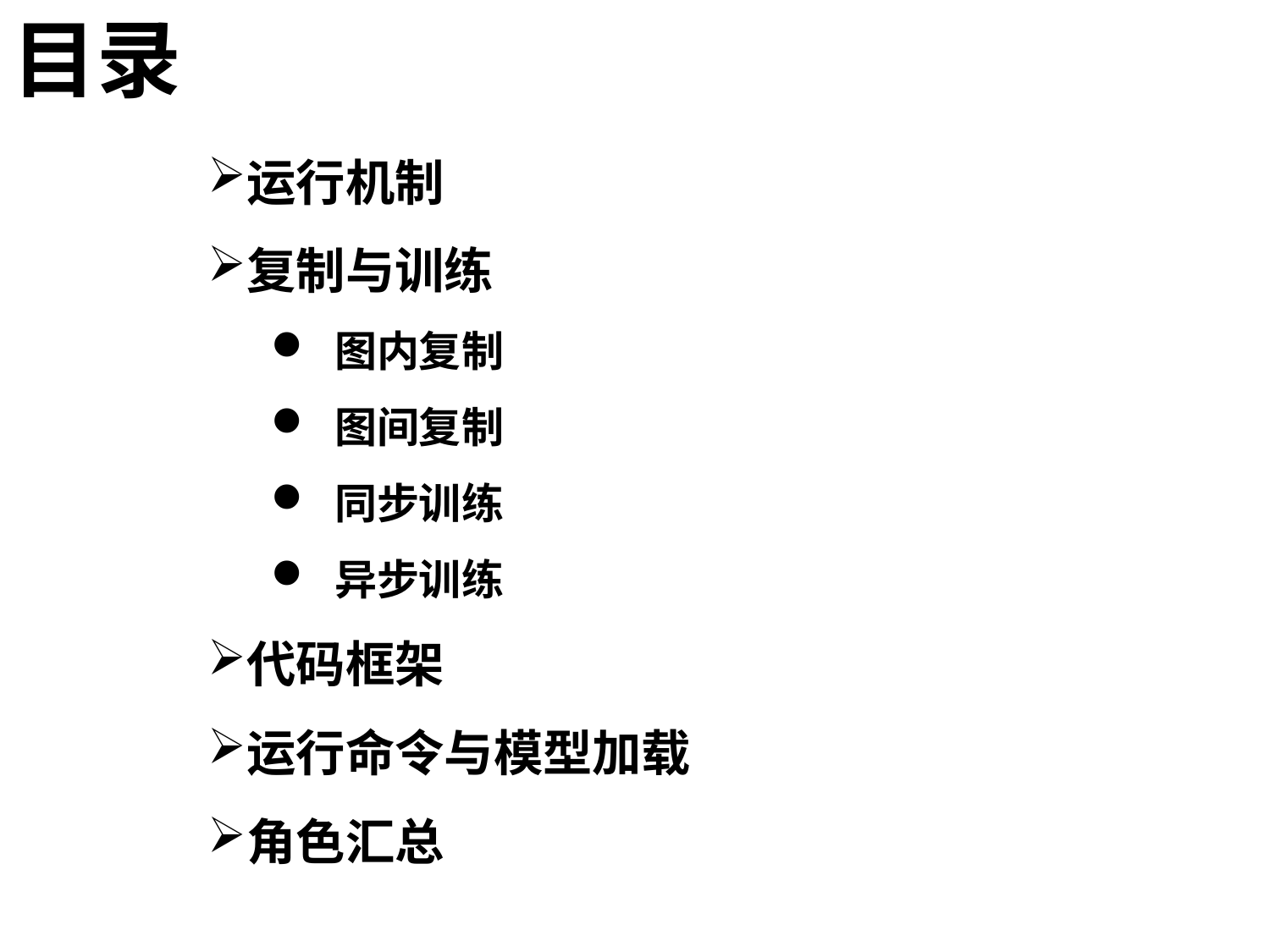

目录
运行机制
复制与训练
图内复制
图间复制
同步训练
异步训练
代码框架
运行命令与模型加载
角色汇总